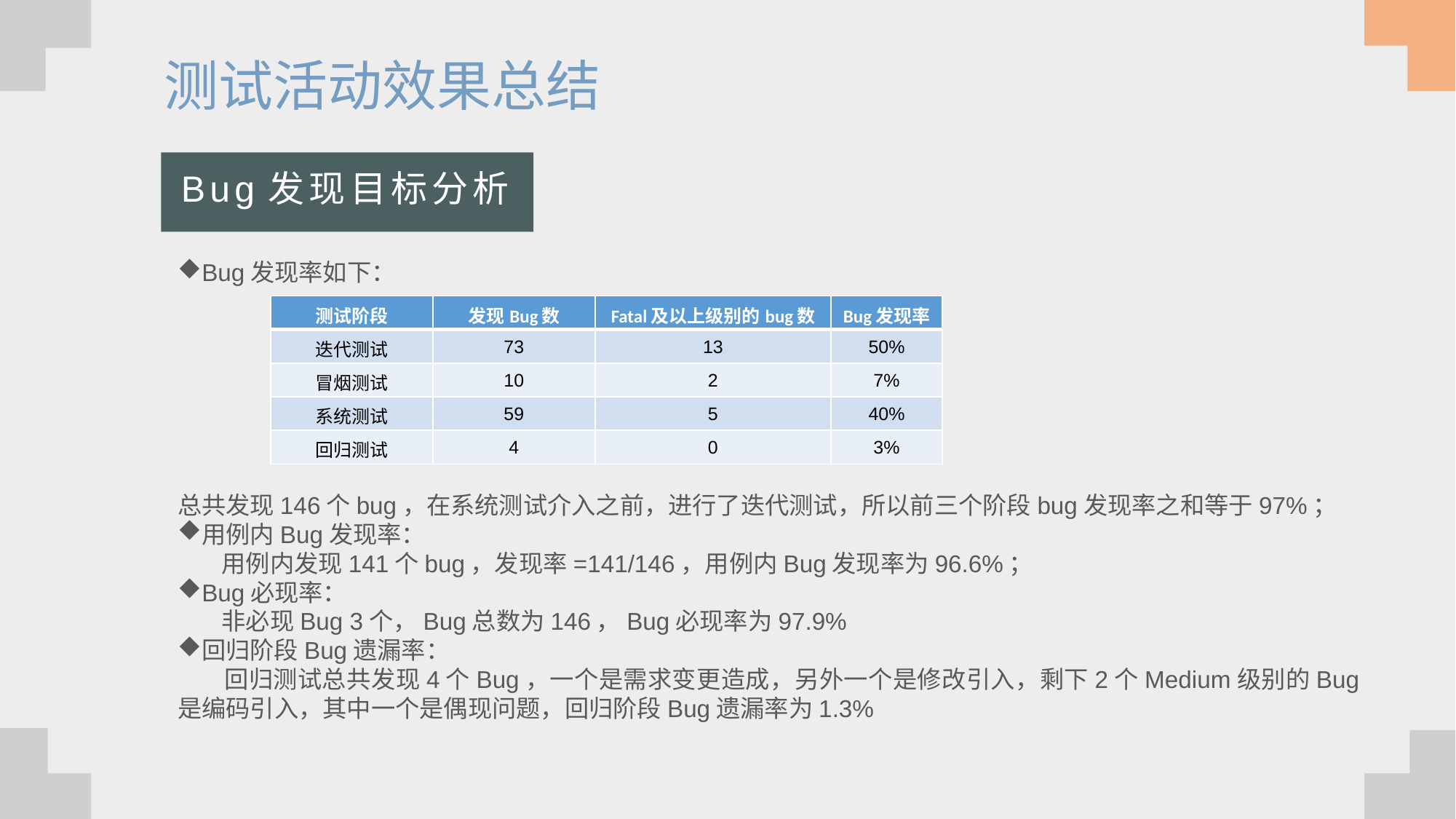

测试活动效果总结

Bug发现目标分析
Bug发现率如下：

总共发现146个bug，在系统测试介入之前，进行了迭代测试，所以前三个阶段bug发现率之和等于97%；
用例内Bug发现率：
       用例内发现141个bug，发现率=141/146，用例内Bug发现率为96.6%；
Bug必现率：
       非必现Bug 3个，Bug总数为146，Bug必现率为97.9%
回归阶段Bug遗漏率：
       回归测试总共发现4个Bug，一个是需求变更造成，另外一个是修改引入，剩下2个Medium级别的Bug是编码引入，其中一个是偶现问题，回归阶段Bug遗漏率为1.3%

| 测试阶段 | 发现Bug数 | Fatal及以上级别的bug数 | Bug发现率 |
| --- | --- | --- | --- |
| 迭代测试 | 73 | 13 | 50% |
| 冒烟测试 | 10 | 2 | 7% |
| 系统测试 | 59 | 5 | 40% |
| 回归测试 | 4 | 0 | 3% |